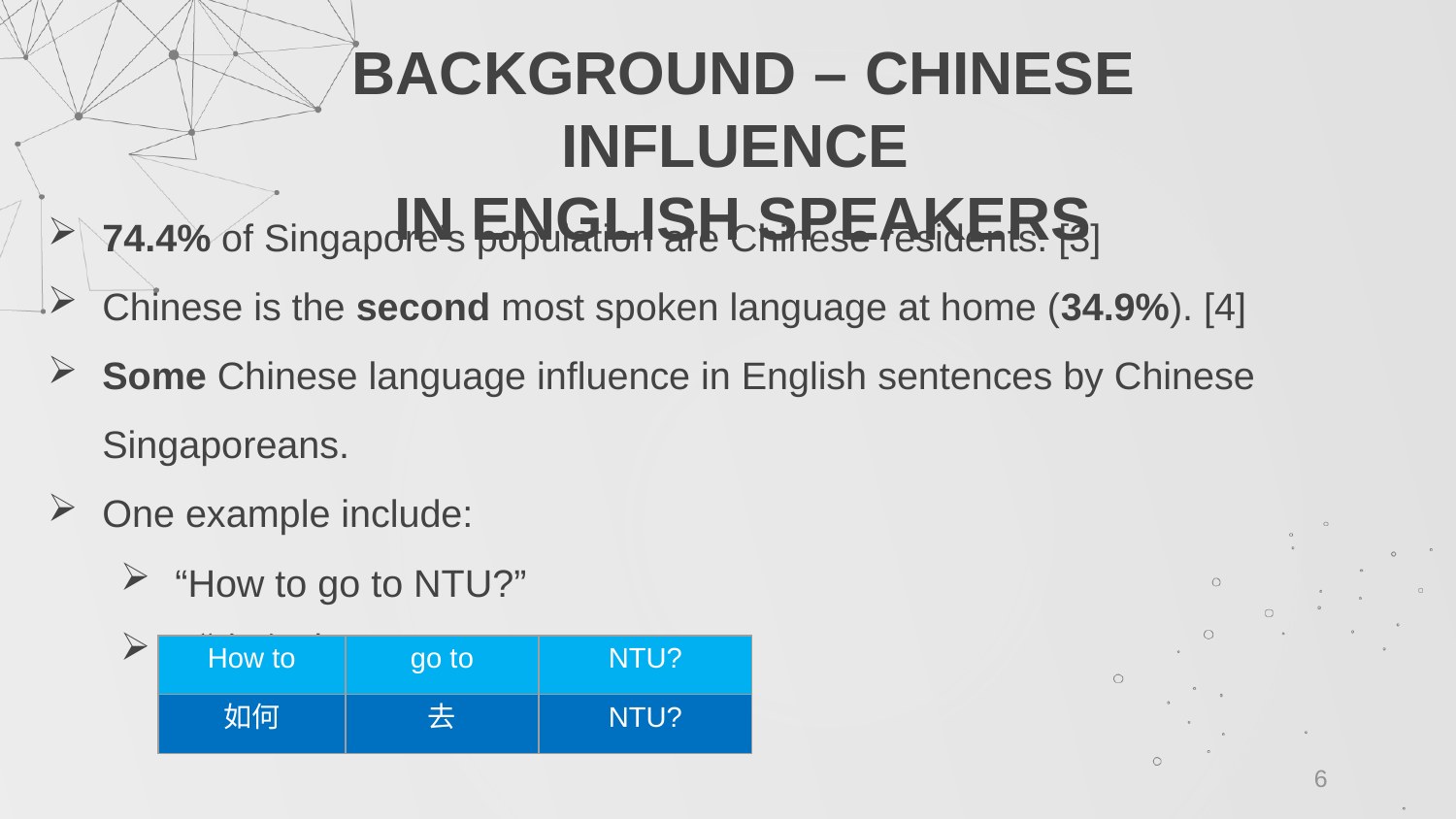

# BACKGROUND – CHINESE INFLUENCE IN ENGLISH SPEAKERS
74.4% of Singapore’s population are Chinese residents. [3]
Chinese is the second most spoken language at home (34.9%). [4]
Some Chinese language influence in English sentences by Chinese Singaporeans.
One example include:
“How to go to NTU?”
“如何去NTU?”

| How to | go to | NTU? |
| --- | --- | --- |
| 如何 | 去 | NTU? |
6